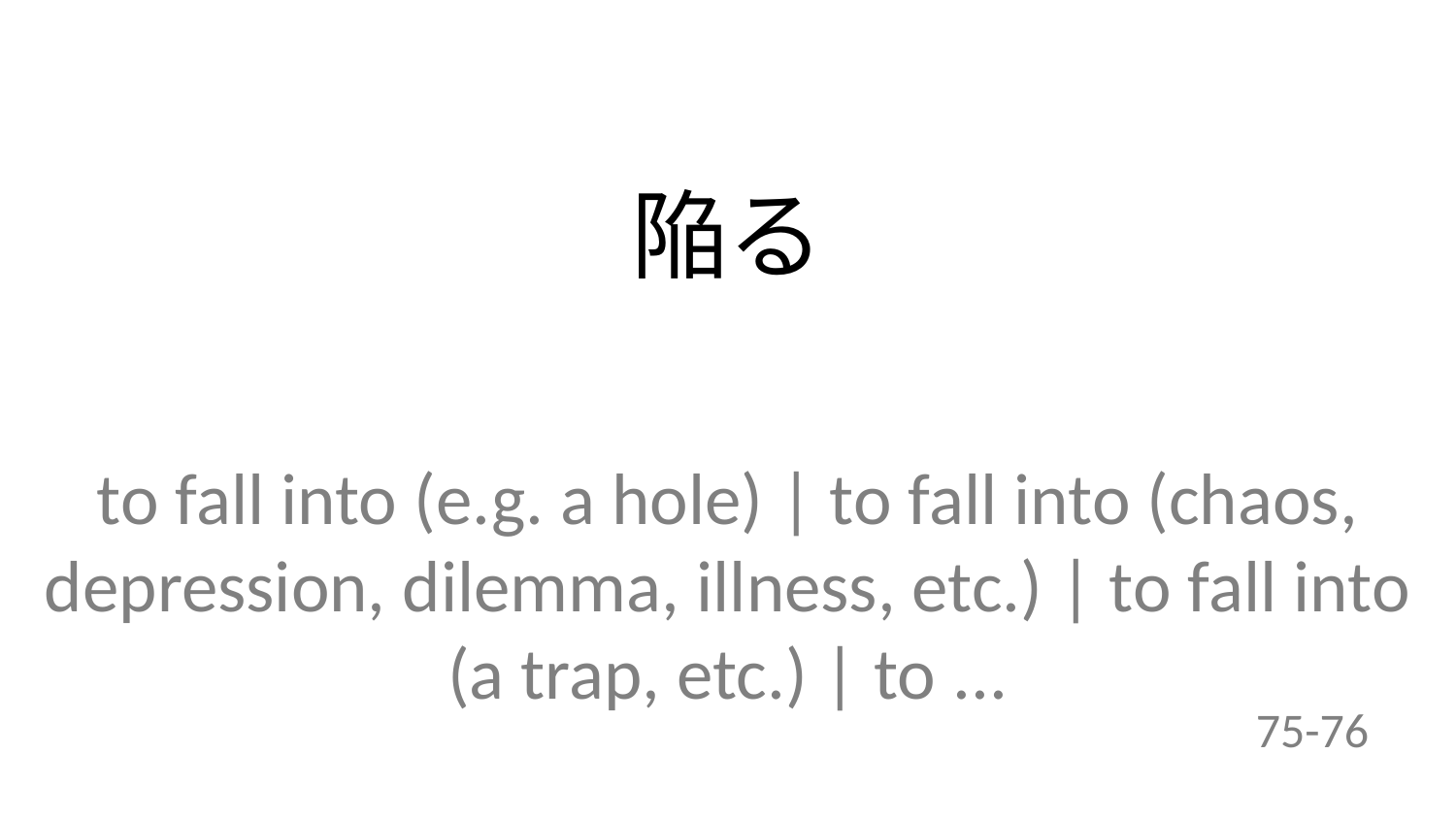

陥る

to fall into (e.g. a hole) | to fall into (chaos, depression, dilemma, illness, etc.) | to fall into (a trap, etc.) | to ...
75-76